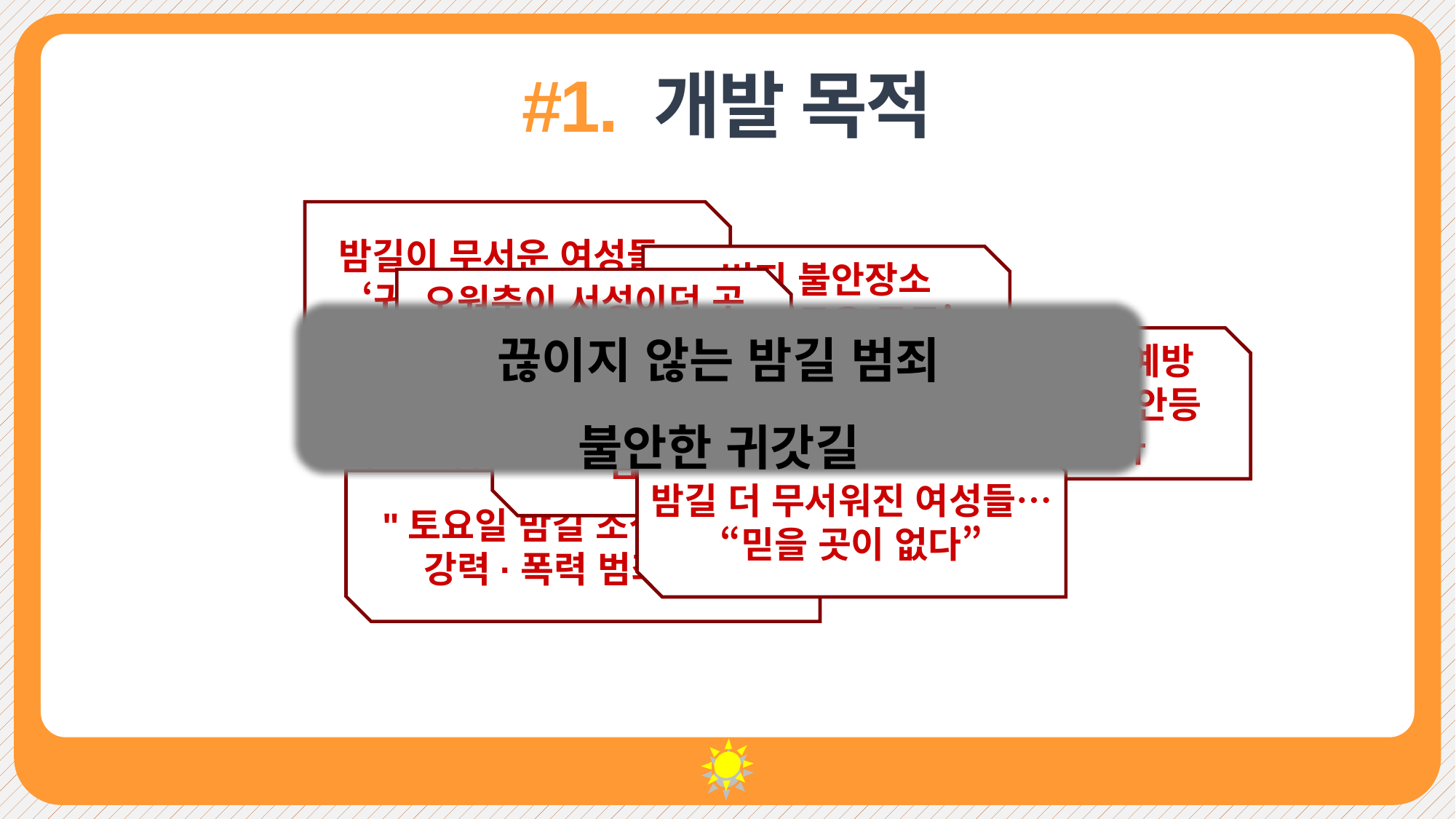

#1. 개발 목적
밤길이 무서운 여성들…‘귀갓길 범죄’ 잇따라
범죄 불안장소
1위 ‘어두운 골목’,
2위 ‘유흥가’
오원춘이 서성이던 곳,
3년이 지났어도
여전히 스산했다.
끊이지 않는 밤길 범죄
불안한 귀갓길
밤길 범죄·사고예방
위해서 설치된 보안등 관리 부실하다
스튜어디스 상대 밤길 범죄 잇따라
늘어나는 골목길 범죄, 당신의 귀갓길은
안전하십니까?
밤길 더 무서워진 여성들…“믿을 곳이 없다”
"토요일 밤길 조심하세요“
강력·폭력 범죄 빈발